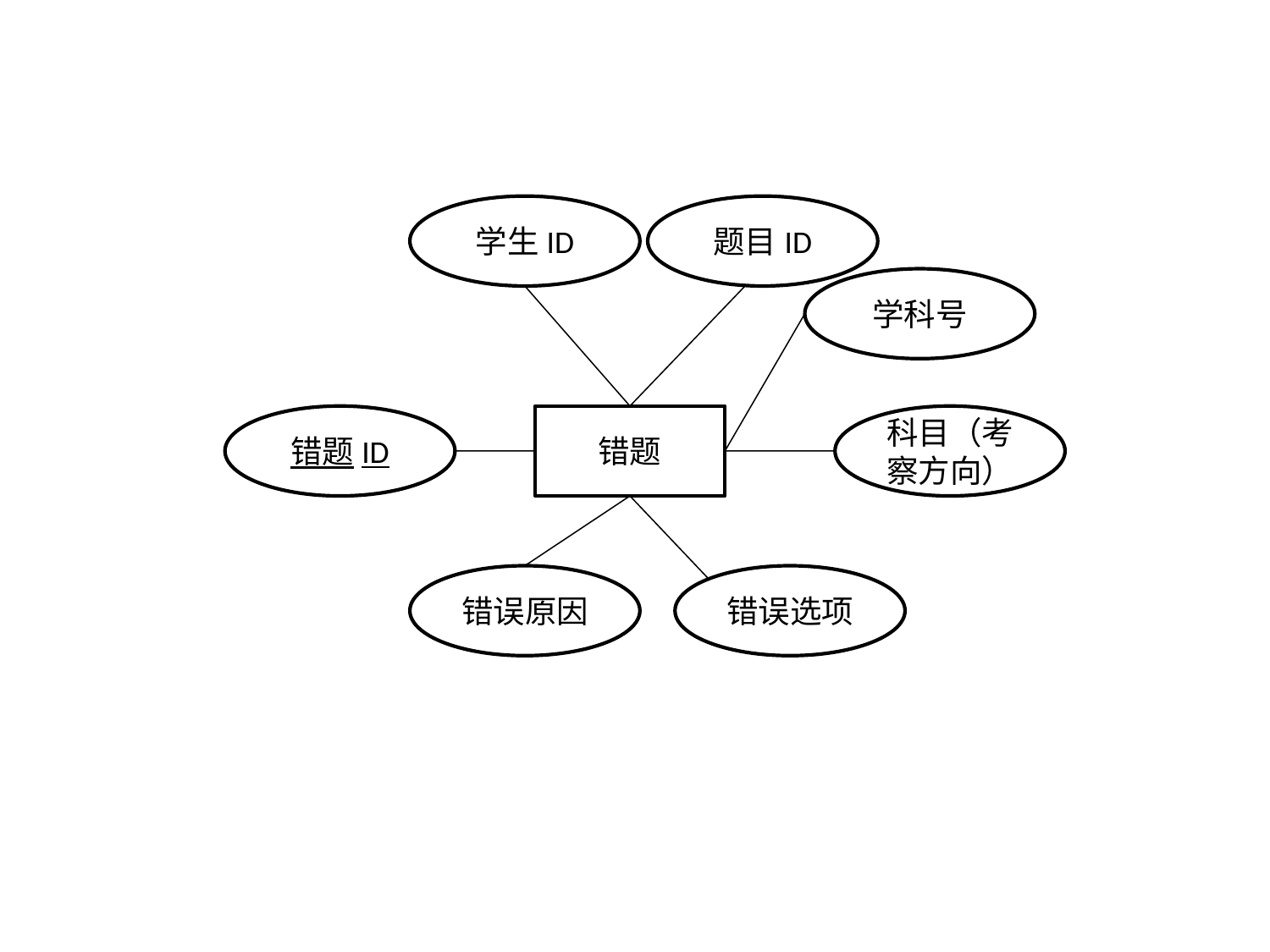

学生ID
题目ID
学科号
错题ID
错题
科目（考察方向）
错误原因
错误选项